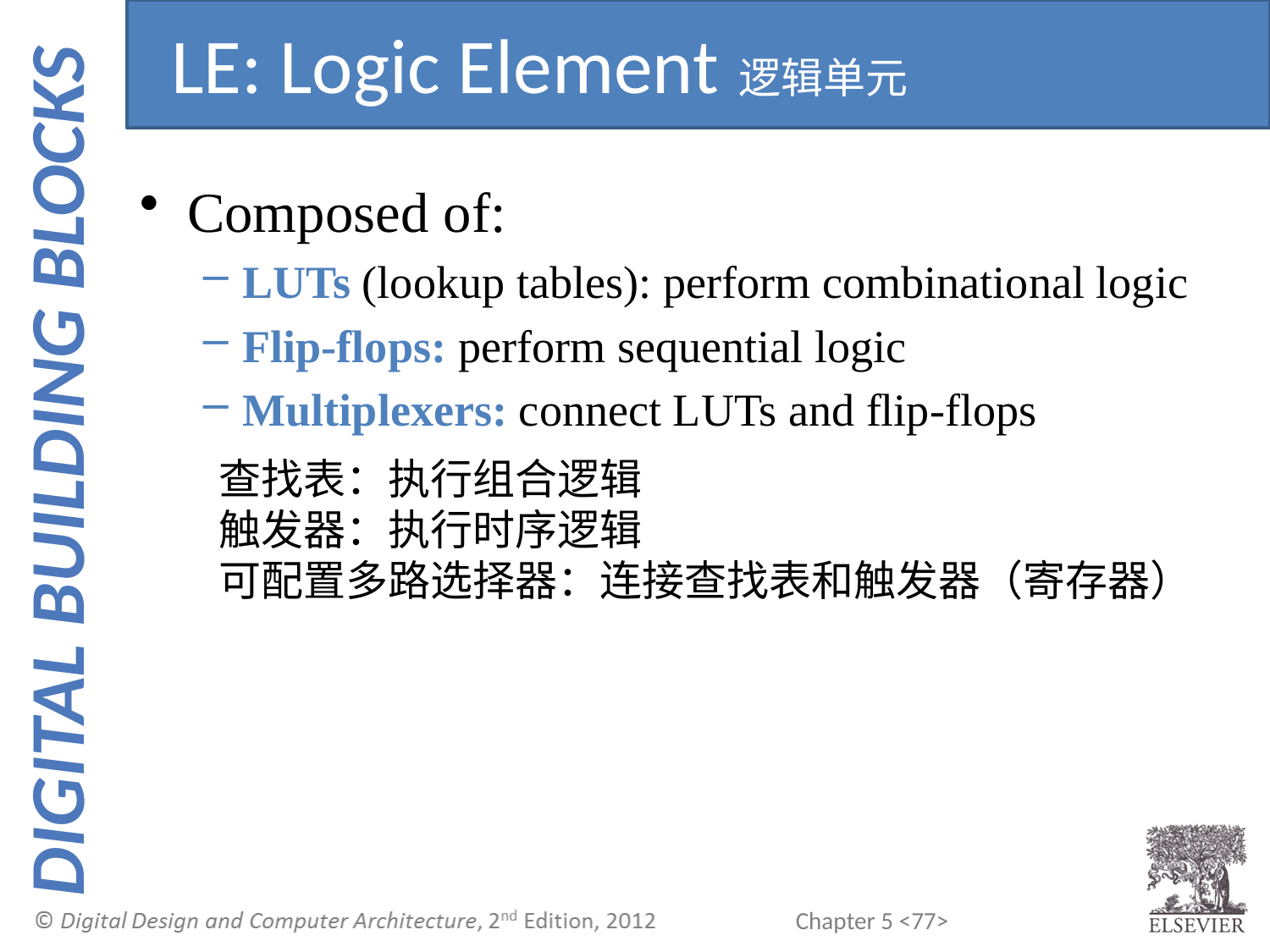

LE: Logic Element逻辑单元

Composed of:
LUTs (lookup tables): perform combinational logic
Flip-flops: perform sequential logic
Multiplexers: connect LUTs and flip-flops
查找表：执行组合逻辑
触发器：执行时序逻辑
可配置多路选择器：连接查找表和触发器（寄存器）